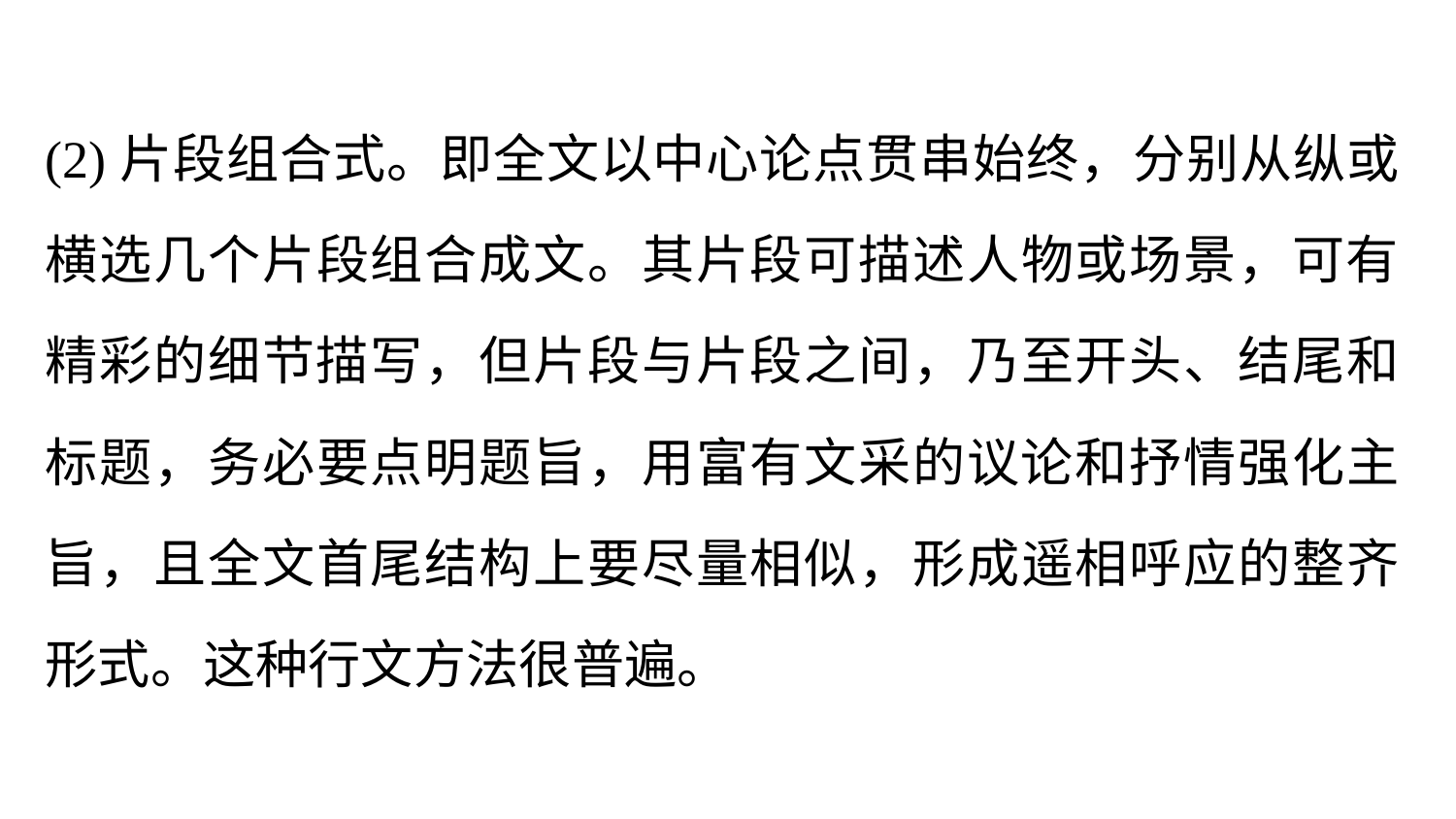

(2)片段组合式。即全文以中心论点贯串始终，分别从纵或横选几个片段组合成文。其片段可描述人物或场景，可有精彩的细节描写，但片段与片段之间，乃至开头、结尾和标题，务必要点明题旨，用富有文采的议论和抒情强化主旨，且全文首尾结构上要尽量相似，形成遥相呼应的整齐形式。这种行文方法很普遍。